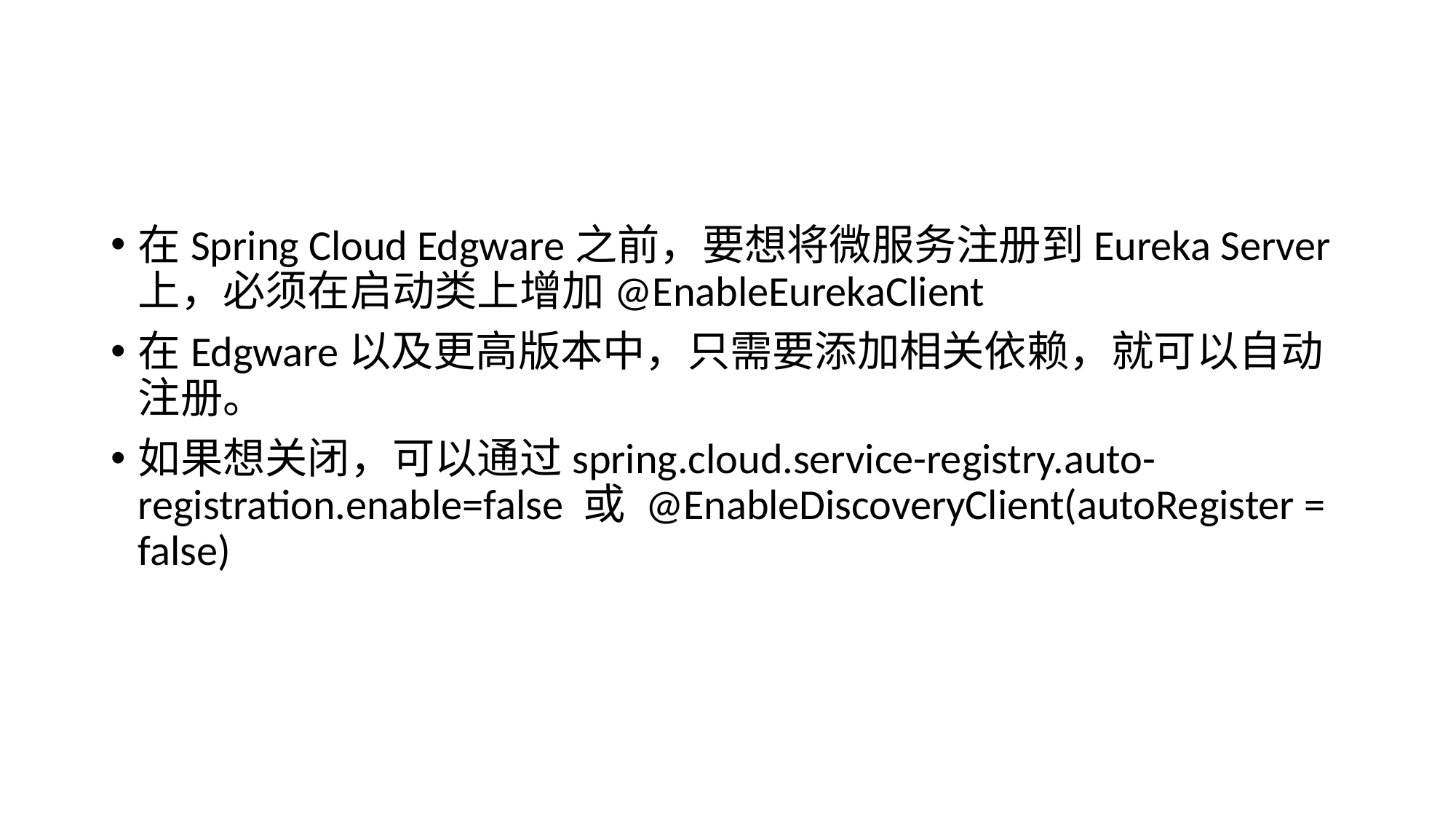

#
在Spring Cloud Edgware之前，要想将微服务注册到Eureka Server上，必须在启动类上增加@EnableEurekaClient
在Edgware以及更高版本中，只需要添加相关依赖，就可以自动注册。
如果想关闭，可以通过spring.cloud.service-registry.auto-registration.enable=false 或 @EnableDiscoveryClient(autoRegister = false)